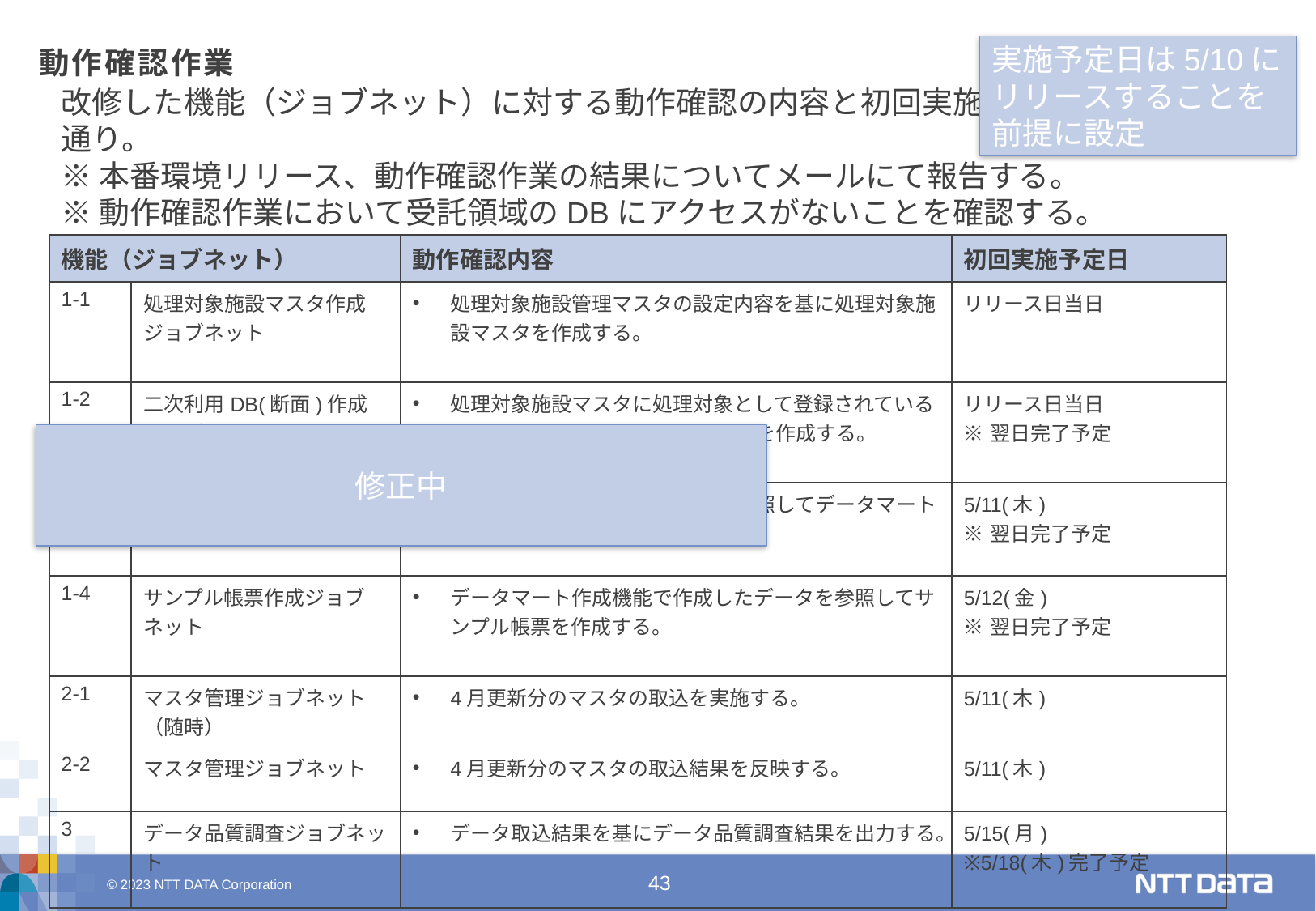

実施予定日は5/10に
リリースすることを
前提に設定
# 動作確認作業
改修した機能（ジョブネット）に対する動作確認の内容と初回実施予定日は以下の通り。
※本番環境リリース、動作確認作業の結果についてメールにて報告する。
※動作確認作業において受託領域のDBにアクセスがないことを確認する。
| 機能（ジョブネット） |  | 動作確認内容 | 初回実施予定日 |
| --- | --- | --- | --- |
| 1-1 | 処理対象施設マスタ作成ジョブネット | 処理対象施設管理マスタの設定内容を基に処理対象施設マスタを作成する。 | リリース日当日 |
| 1-2 | 二次利用DB(断面)作成ジョブネット | 処理対象施設マスタに処理対象として登録されている施設を対象に二次利用DB(断面)を作成する。 | リリース日当日 ※翌日完了予定 |
| 1-3 | データマート作成ジョブネット | 二次利用DB(断面)のデータを参照してデータマートを作成する。 | 5/11(木) ※翌日完了予定 |
| 1-4 | サンプル帳票作成ジョブネット | データマート作成機能で作成したデータを参照してサンプル帳票を作成する。 | 5/12(金) ※翌日完了予定 |
| 2-1 | マスタ管理ジョブネット（随時） | 4月更新分のマスタの取込を実施する。 | 5/11(木) |
| 2-2 | マスタ管理ジョブネット | 4月更新分のマスタの取込結果を反映する。 | 5/11(木) |
| 3 | データ品質調査ジョブネット | データ取込結果を基にデータ品質調査結果を出力する。 | 5/15(月) ※5/18(木)完了予定 |
修正中